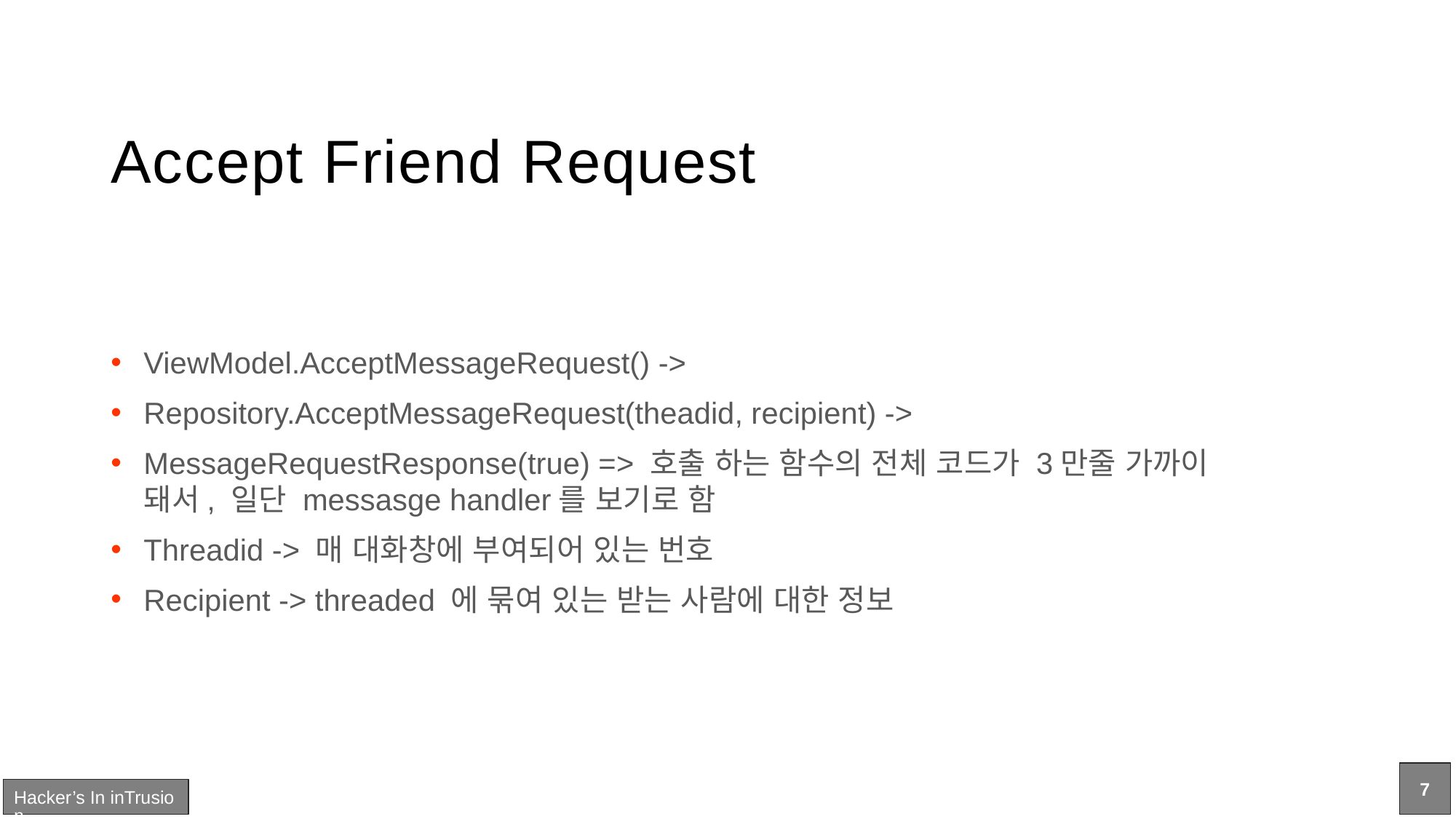

# Accept Friend Request
ViewModel.AcceptMessageRequest() ->
Repository.AcceptMessageRequest(theadid, recipient) ->
MessageRequestResponse(true) => 호출 하는 함수의 전체 코드가 3만줄 가까이 돼서, 일단 messasge handler를 보기로 함
Threadid -> 매 대화창에 부여되어 있는 번호
Recipient -> threaded 에 묶여 있는 받는 사람에 대한 정보
7
Hacker’s In inTrusion